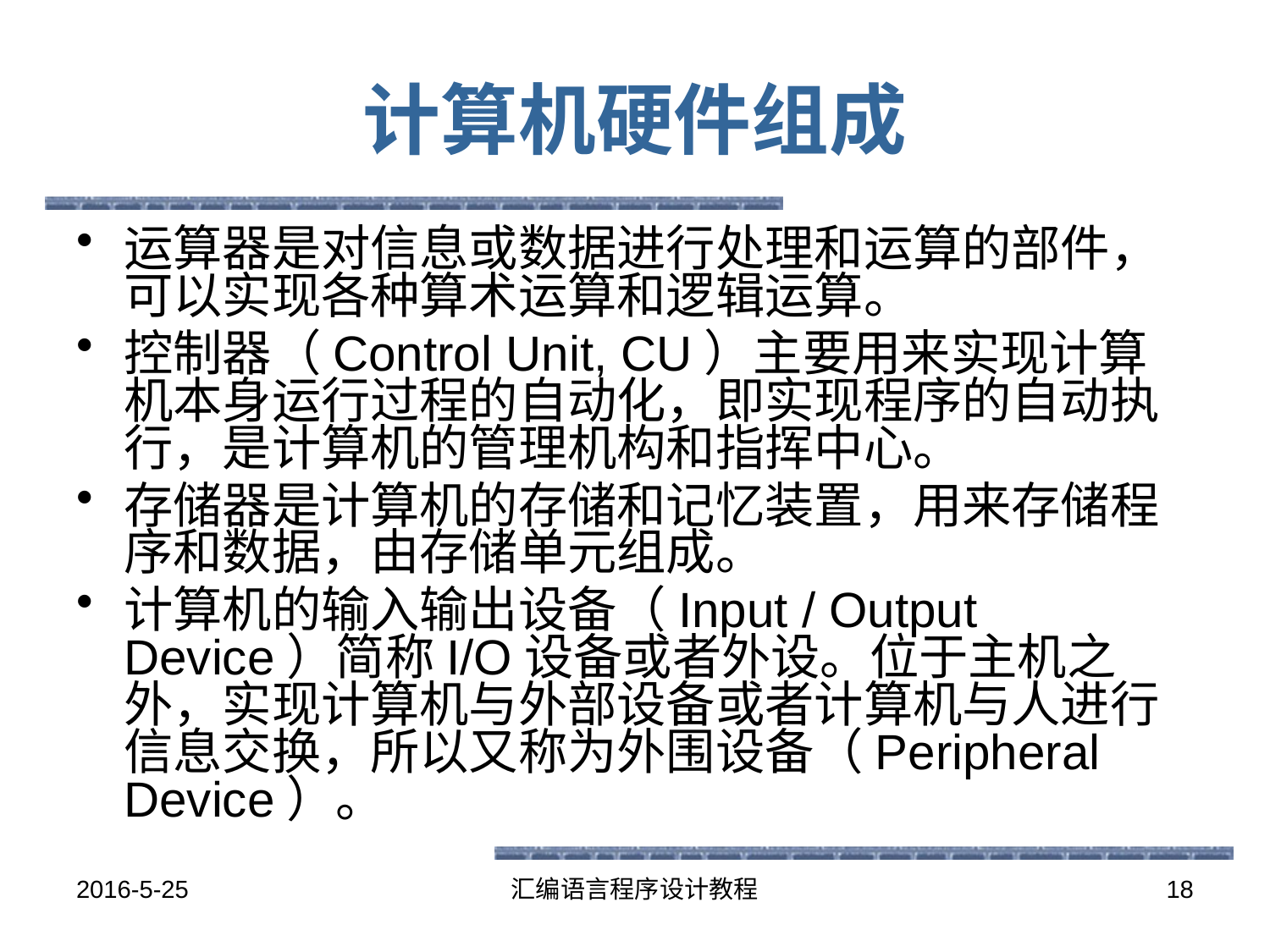

# 计算机硬件组成
运算器是对信息或数据进行处理和运算的部件，可以实现各种算术运算和逻辑运算。
控制器（Control Unit, CU）主要用来实现计算机本身运行过程的自动化，即实现程序的自动执行，是计算机的管理机构和指挥中心。
存储器是计算机的存储和记忆装置，用来存储程序和数据，由存储单元组成。
计算机的输入输出设备（Input / Output Device）简称I/O设备或者外设。位于主机之外，实现计算机与外部设备或者计算机与人进行信息交换，所以又称为外围设备（Peripheral Device）。
2016-5-25
汇编语言程序设计教程
18